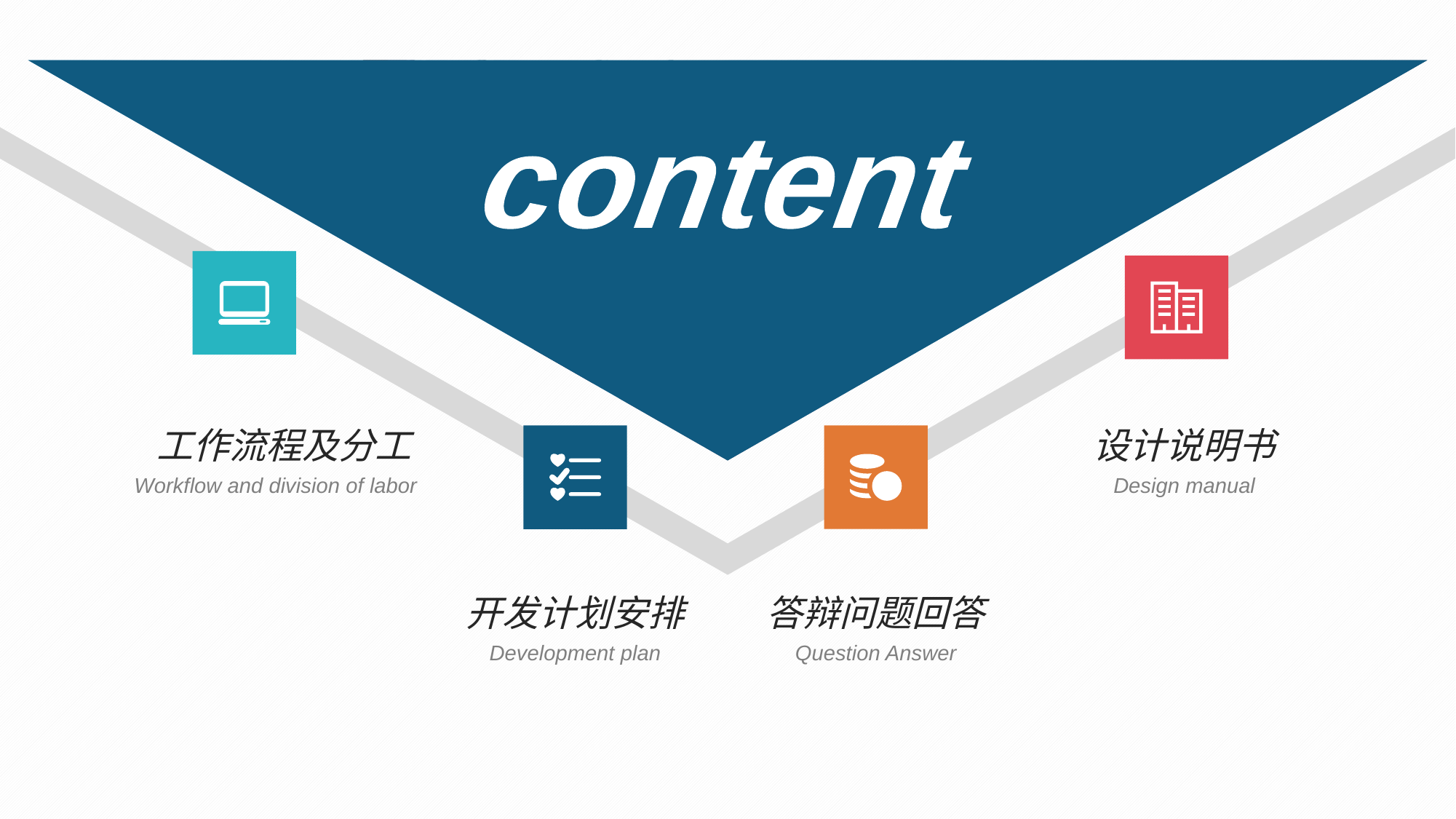

content

工作流程及分工
Workflow and division of labor
设计说明书
Design manual

开发计划安排
Development plan
答辩问题回答
Question Answer